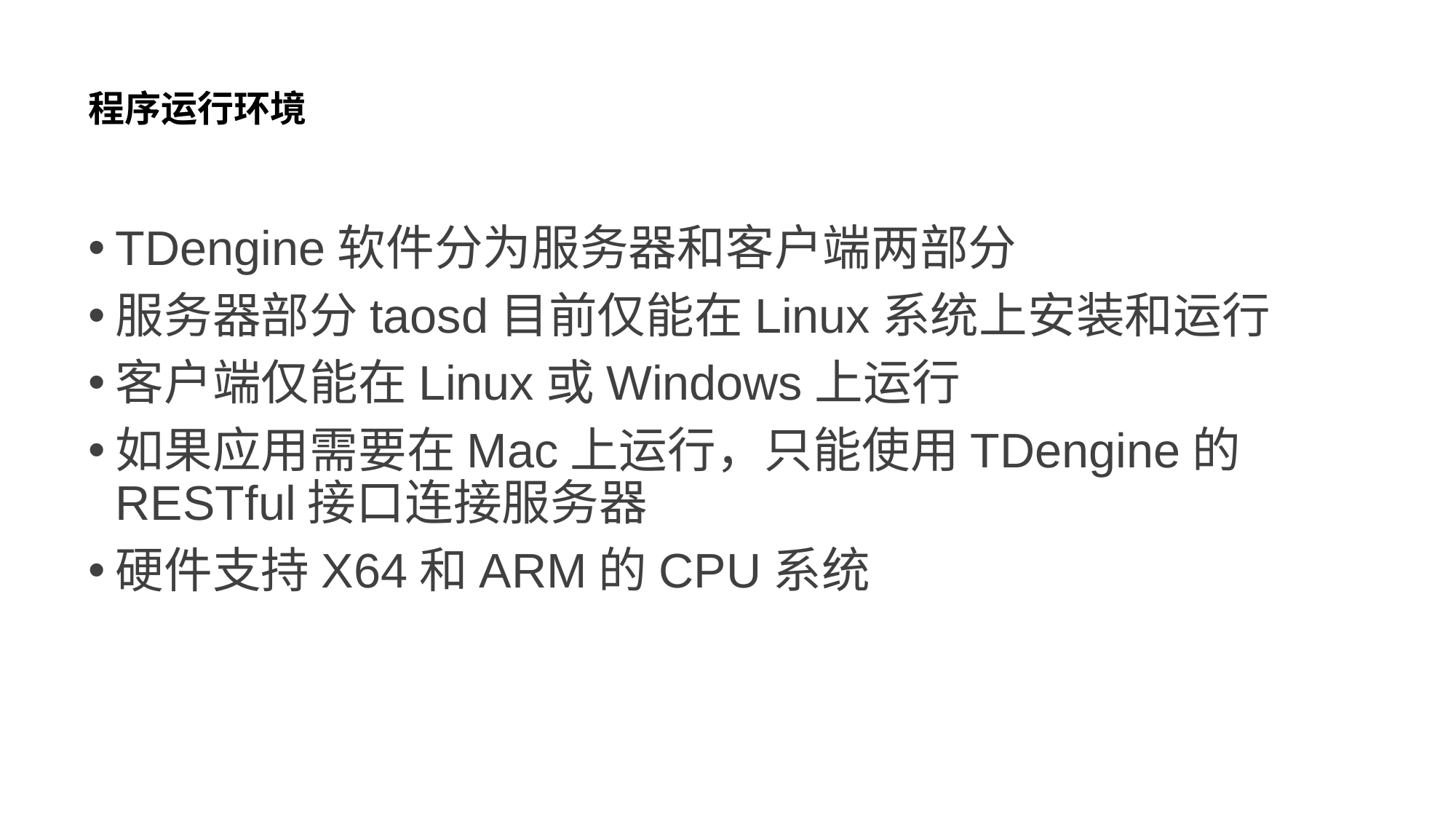

# 程序运行环境
TDengine软件分为服务器和客户端两部分
服务器部分taosd目前仅能在Linux系统上安装和运行
客户端仅能在Linux或Windows上运行
如果应用需要在Mac上运行，只能使用TDengine的RESTful接口连接服务器
硬件支持X64和ARM的CPU系统